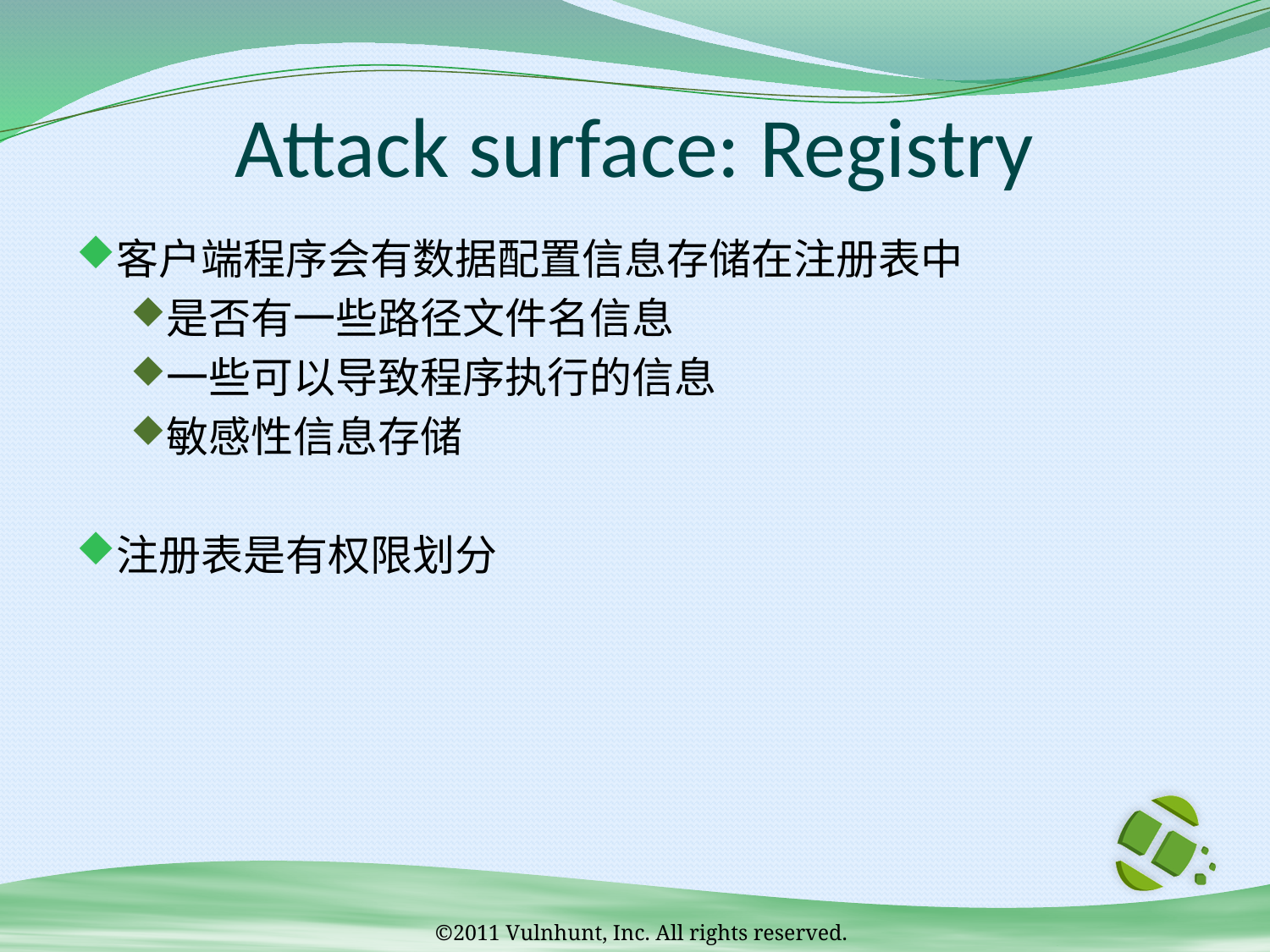

# Attack surface: Registry
客户端程序会有数据配置信息存储在注册表中
是否有一些路径文件名信息
一些可以导致程序执行的信息
敏感性信息存储

注册表是有权限划分